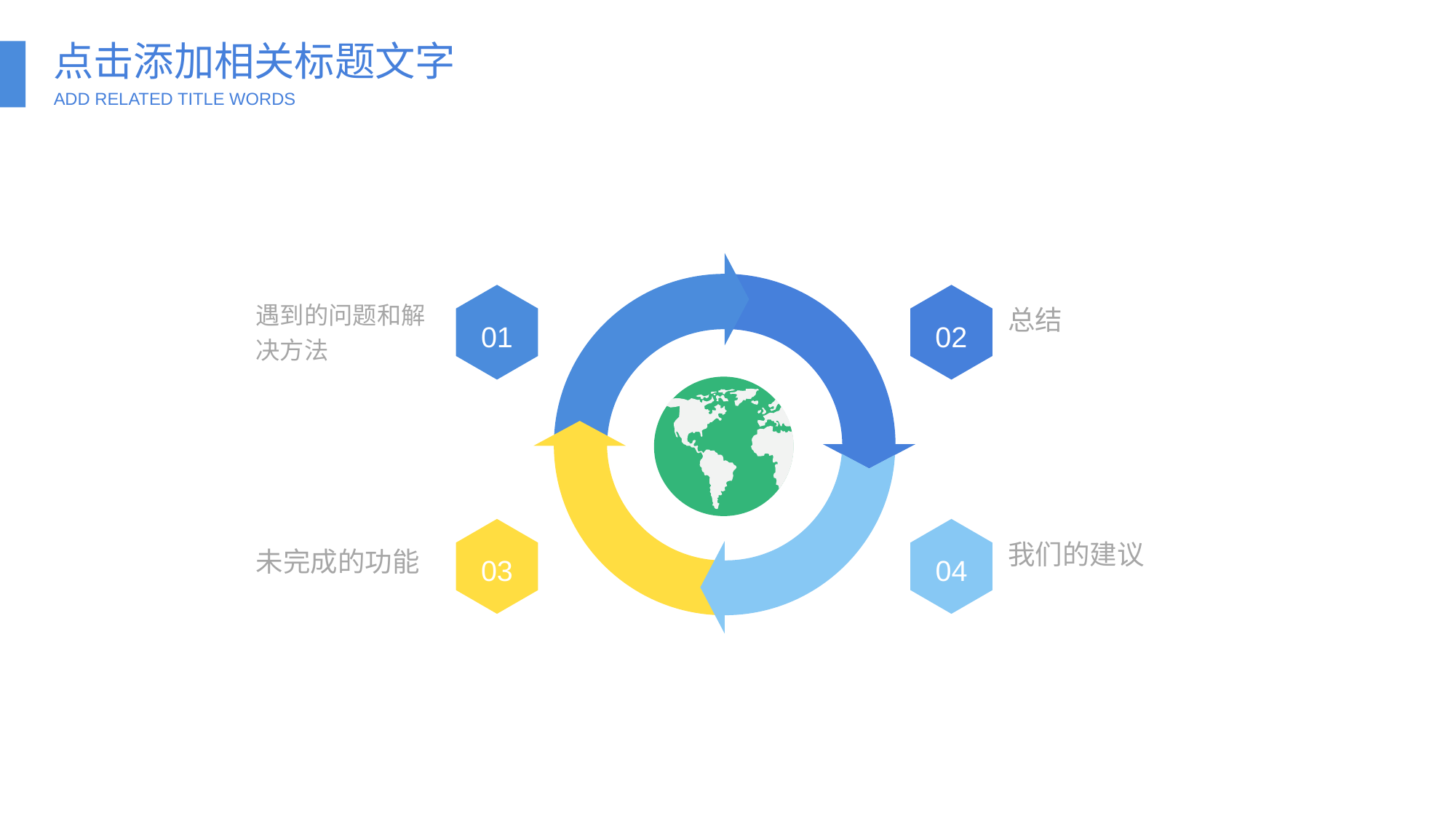

点击添加相关标题文字

ADD RELATED TITLE WORDS

遇到的问题和解决方法
总结
01
02

我们的建议
未完成的功能
03
04